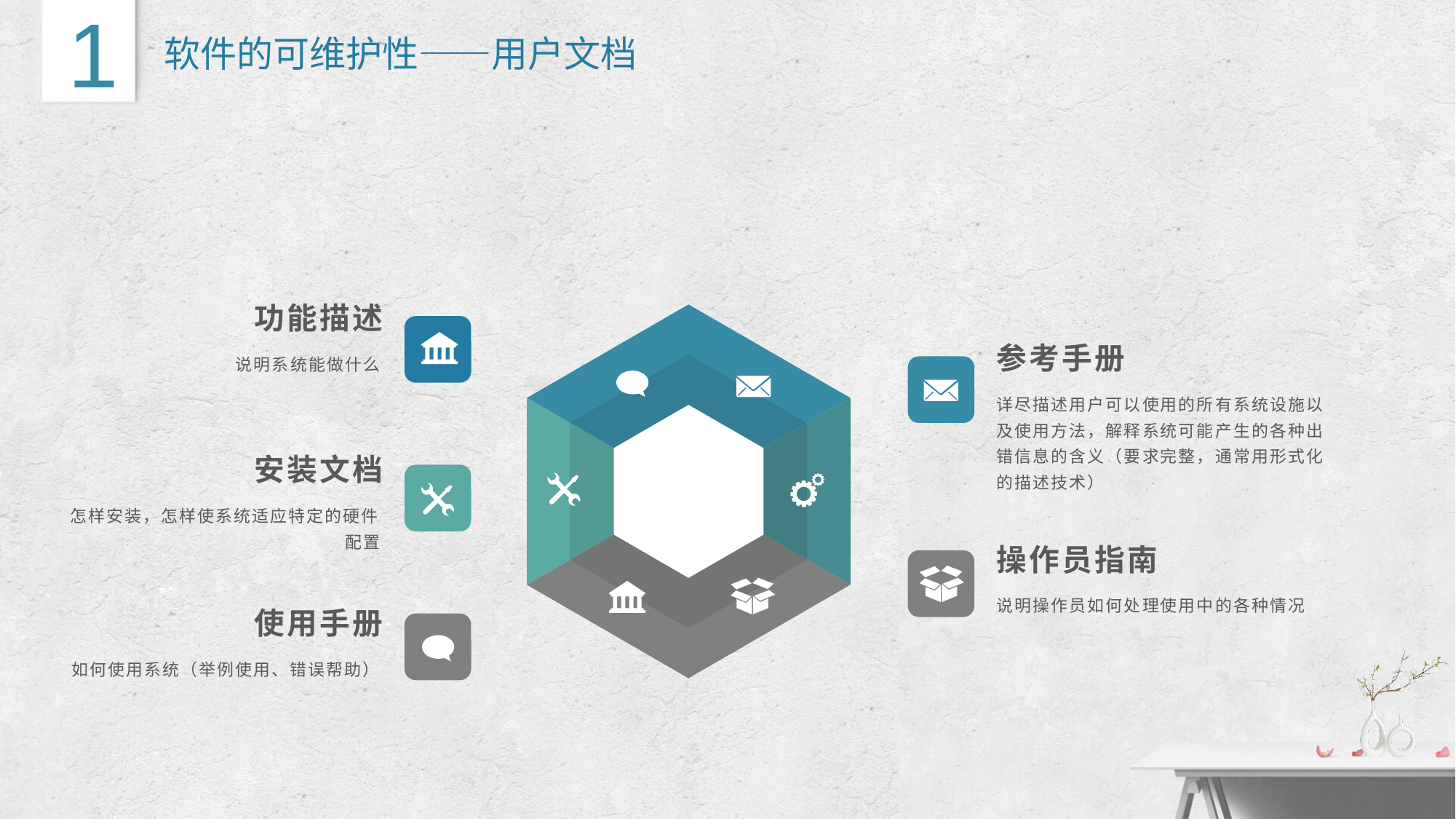

1
软件的可维护性——用户文档
功能描述
说明系统能做什么

参考手册
详尽描述用户可以使用的所有系统设施以及使用方法，解释系统可能产生的各种出错信息的含义（要求完整，通常用形式化的描述技术）

安装文档
怎样安装，怎样使系统适应特定的硬件配置

操作员指南
说明操作员如何处理使用中的各种情况

使用手册
如何使用系统（举例使用、错误帮助）